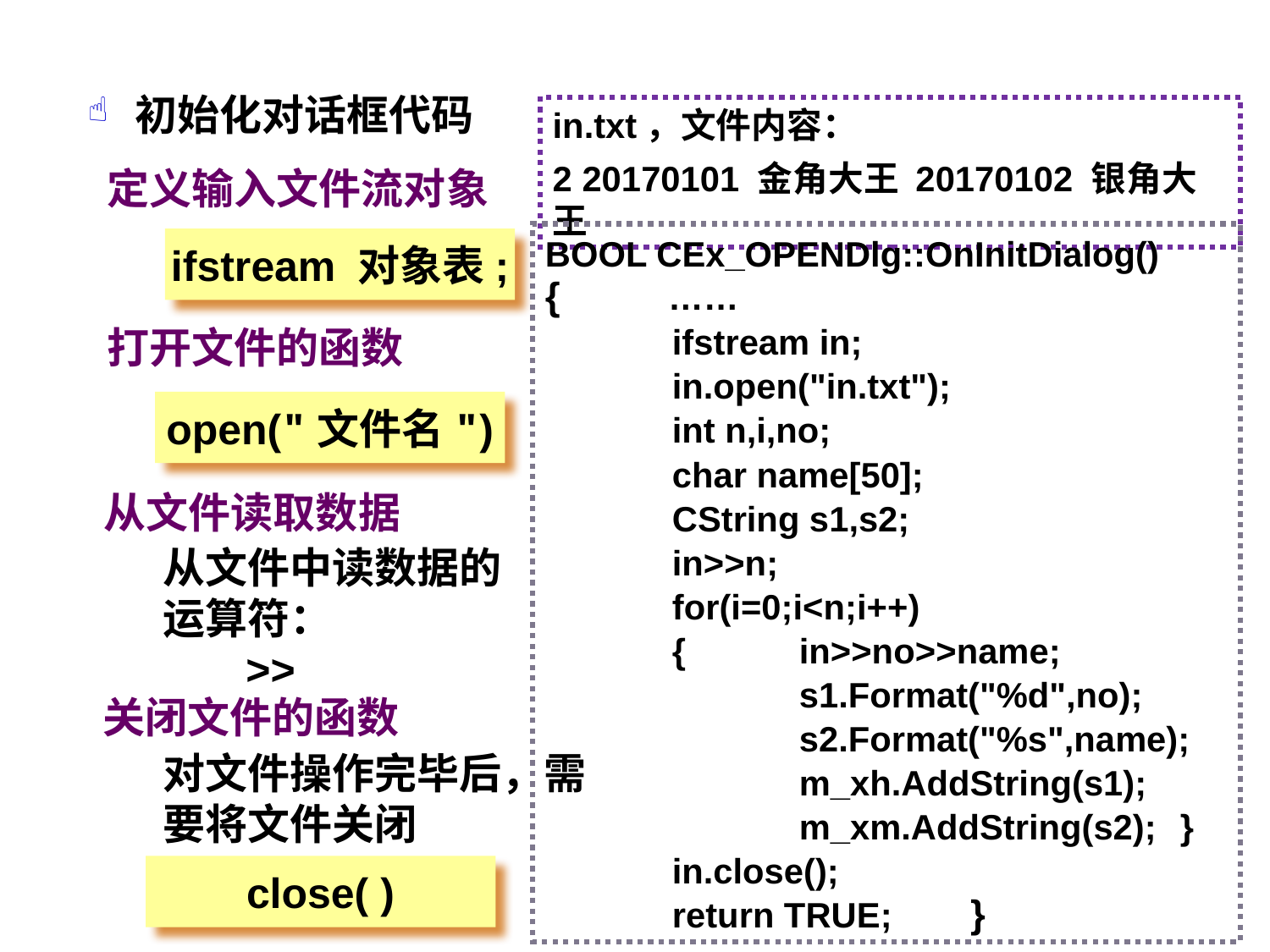

初始化对话框代码
in.txt，文件内容：
2 20170101 金角大王 20170102 银角大王
定义输入文件流对象
BOOL CEx_OPENDlg::OnInitDialog()
{          ……
    	ifstream in;
	in.open("in.txt");
	int n,i,no;
	char name[50];
	CString s1,s2;
	in>>n;
	for(i=0;i<n;i++)
	{	in>>no>>name;
		s1.Format("%d",no);
		s2.Format("%s",name);
		m_xh.AddString(s1);
		m_xm.AddString(s2); 	}
	in.close();
	return TRUE;        }
ifstream 对象表;
打开文件的函数
open("文件名")
从文件读取数据
从文件中读数据的运算符：
       >>
关闭文件的函数
对文件操作完毕后，需要将文件关闭
close( )